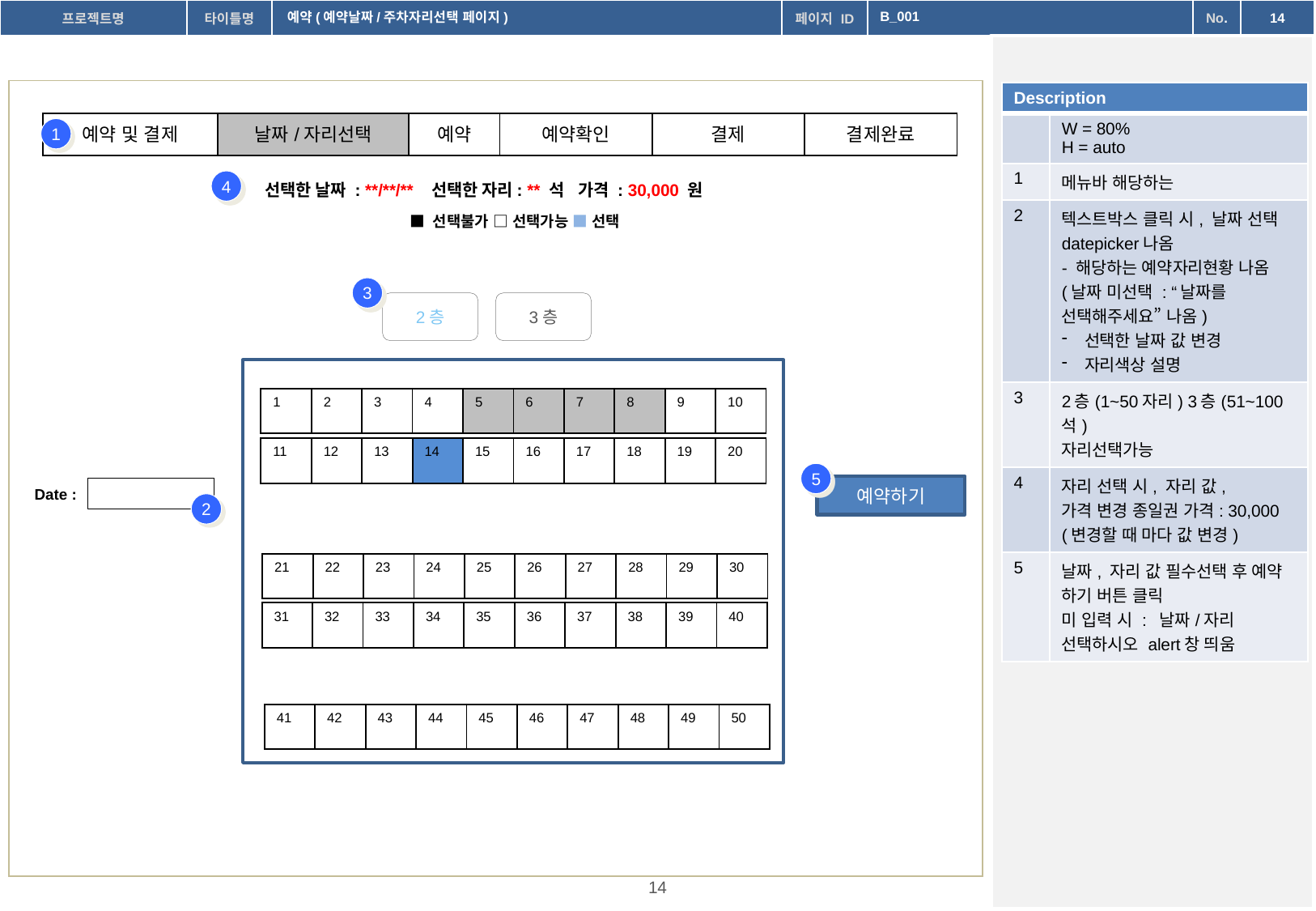

예약(예약날짜/주차자리선택 페이지)

B_001

| Description |  |
| --- | --- |
|  | W = 80% H = auto |
| 1 | 메뉴바 해당하는 |
| 2 | 텍스트박스 클릭 시, 날짜 선택 datepicker나옴 - 해당하는 예약자리현황 나옴 (날짜 미선택 : “날짜를 선택해주세요” 나옴) 선택한 날짜 값 변경 자리색상 설명 |
| 3 | 2층(1~50자리) 3층(51~100석) 자리선택가능 |
| 4 | 자리 선택 시, 자리 값, 가격 변경 종일권 가격: 30,000 (변경할 때 마다 값 변경) |
| 5 | 날짜, 자리 값 필수선택 후 예약 하기 버튼 클릭 미 입력 시 : 날짜/자리 선택하시오 alert창 띄움 |
| 예약 및 결제 | 날짜/자리선택 | 예약 | 예약확인 | 결제 | 결제완료 |
| --- | --- | --- | --- | --- | --- |
1
4
선택한 날짜 : **/**/**   선택한 자리: ** 석   가격 : 30,000 원
■ 선택불가 □ 선택가능 ■ 선택
3
2층
3층

| 1 | 2 | 3 | 4 | 5 | 6 | 7 | 8 | 9 | 10 |
| --- | --- | --- | --- | --- | --- | --- | --- | --- | --- |
| 11 | 12 | 13 | 14 | 15 | 16 | 17 | 18 | 19 | 20 |
| --- | --- | --- | --- | --- | --- | --- | --- | --- | --- |
5
예약하기
Date :

2
| 21 | 22 | 23 | 24 | 25 | 26 | 27 | 28 | 29 | 30 |
| --- | --- | --- | --- | --- | --- | --- | --- | --- | --- |
| 31 | 32 | 33 | 34 | 35 | 36 | 37 | 38 | 39 | 40 |
| --- | --- | --- | --- | --- | --- | --- | --- | --- | --- |
| 41 | 42 | 43 | 44 | 45 | 46 | 47 | 48 | 49 | 50 |
| --- | --- | --- | --- | --- | --- | --- | --- | --- | --- |